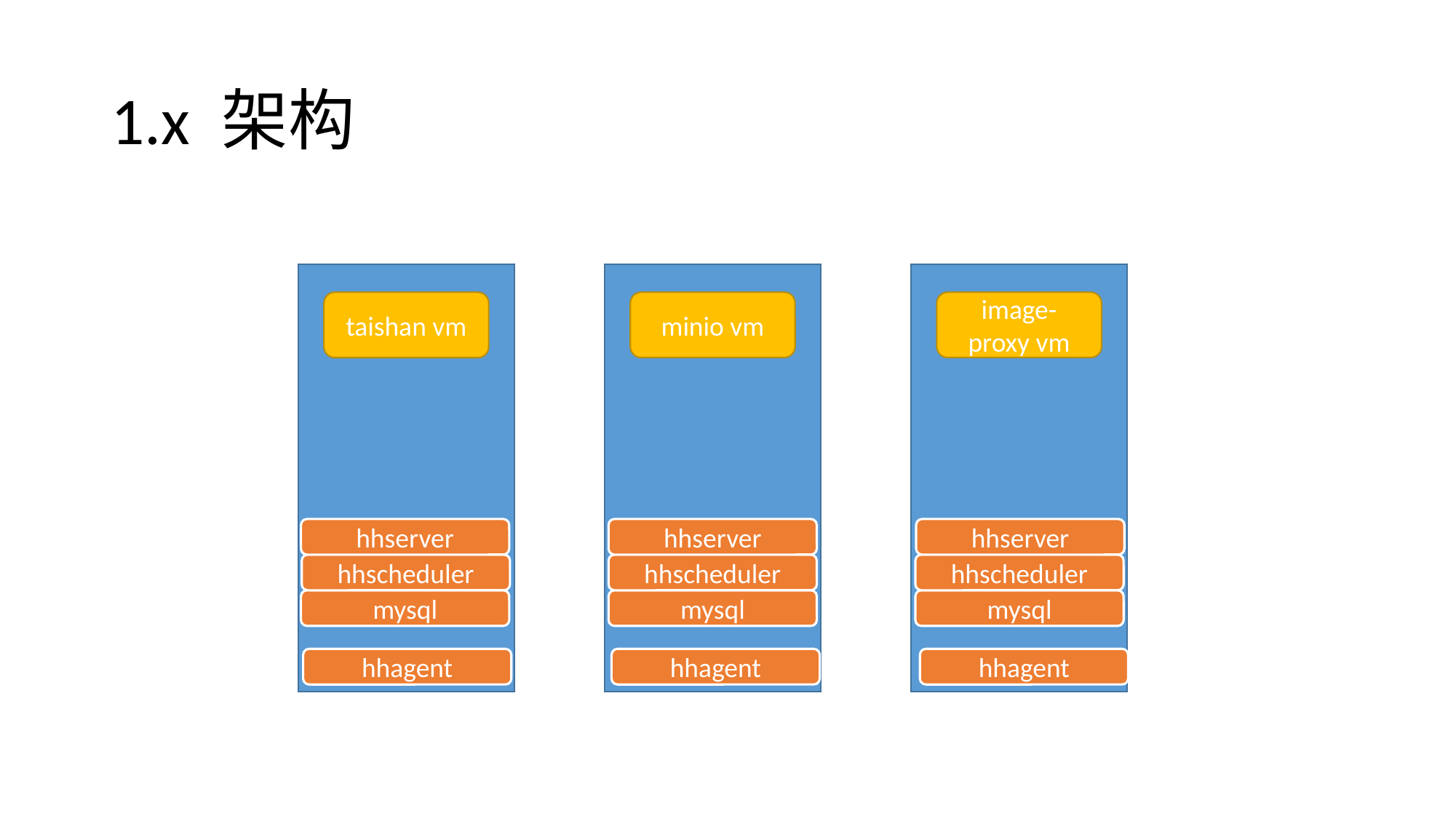

# 1.x 架构

taishan vm
minio vm
image-proxy vm
hhserver
hhserver
hhserver
hhscheduler
hhscheduler
hhscheduler
mysql
mysql
mysql
hhagent
hhagent
hhagent